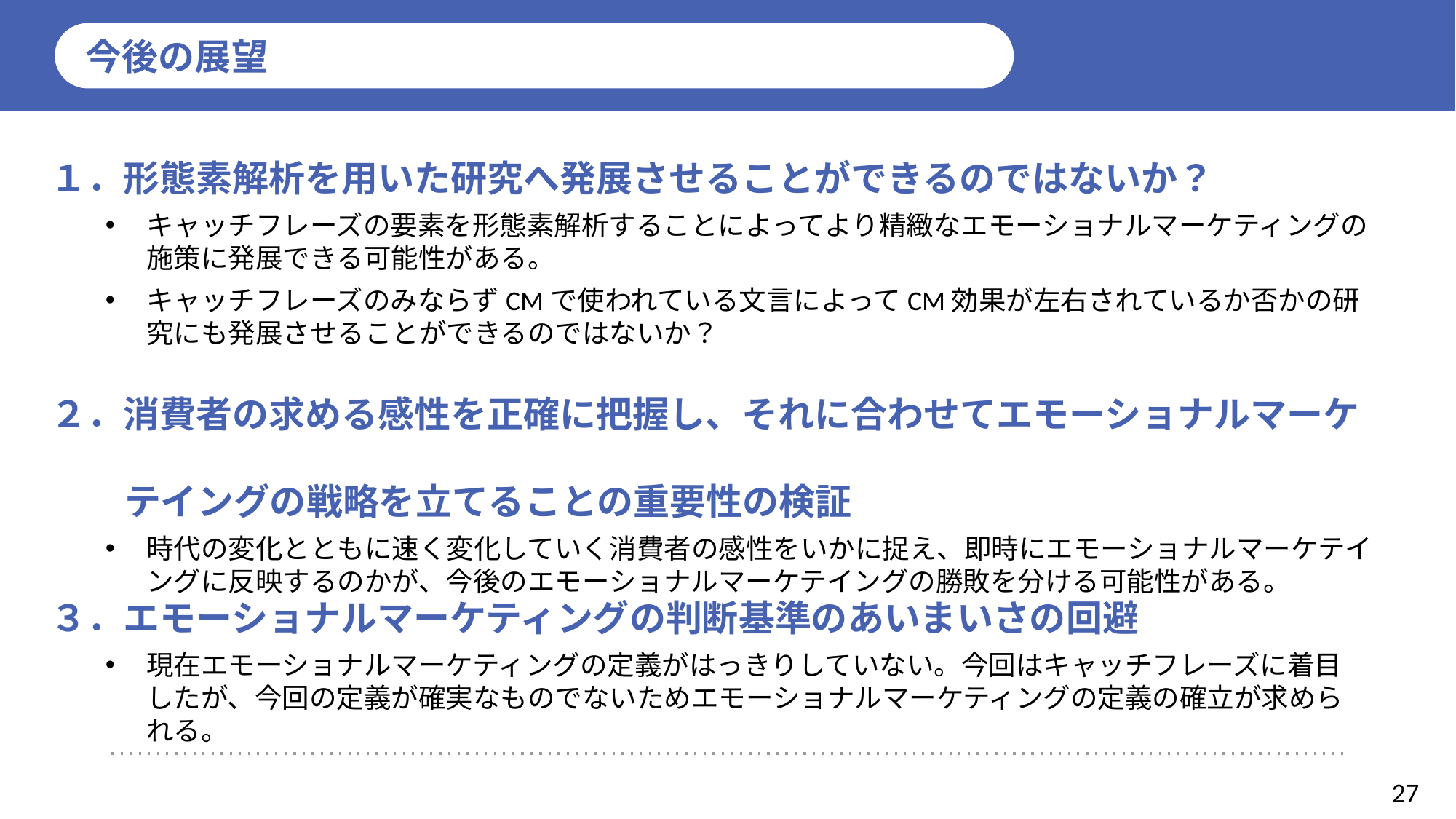

今後の展望
１．形態素解析を用いた研究へ発展させることができるのではないか？
キャッチフレーズの要素を形態素解析することによってより精緻なエモーショナルマーケティングの施策に発展できる可能性がある。
キャッチフレーズのみならずCMで使われている文言によってCM効果が左右されているか否かの研究にも発展させることができるのではないか？
２．消費者の求める感性を正確に把握し、それに合わせてエモーショナルマーケ　
         テイングの戦略を立てることの重要性の検証
時代の変化とともに速く変化していく消費者の感性をいかに捉え、即時にエモーショナルマーケテイングに反映するのかが、今後のエモーショナルマーケテイングの勝敗を分ける可能性がある。
３．エモーショナルマーケティングの判断基準のあいまいさの回避
現在エモーショナルマーケティングの定義がはっきりしていない。今回はキャッチフレーズに着目したが、今回の定義が確実なものでないためエモーショナルマーケティングの定義の確立が求められる。
27